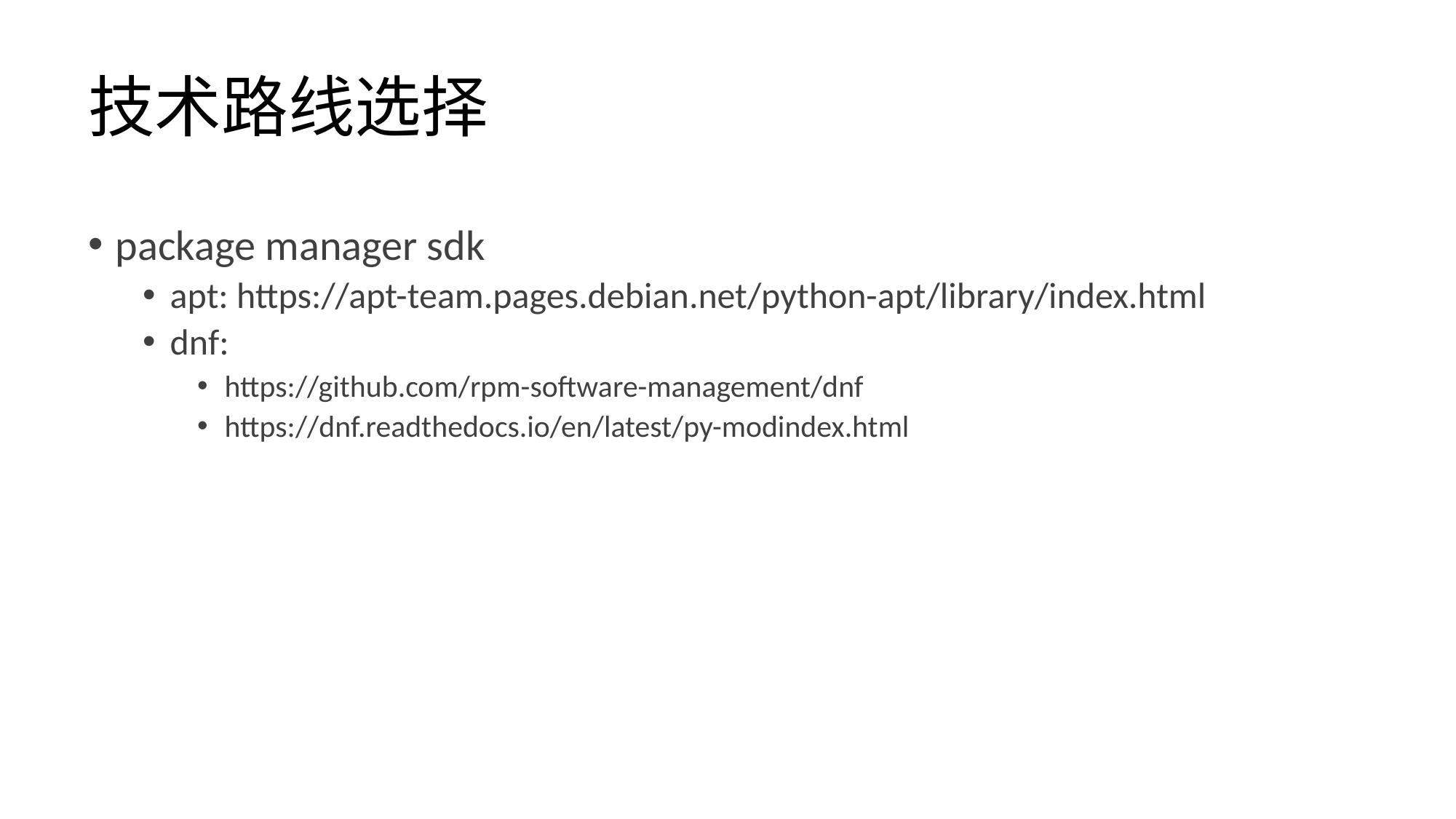

# 技术路线选择
package manager sdk
apt: https://apt-team.pages.debian.net/python-apt/library/index.html
dnf:
https://github.com/rpm-software-management/dnf
https://dnf.readthedocs.io/en/latest/py-modindex.html